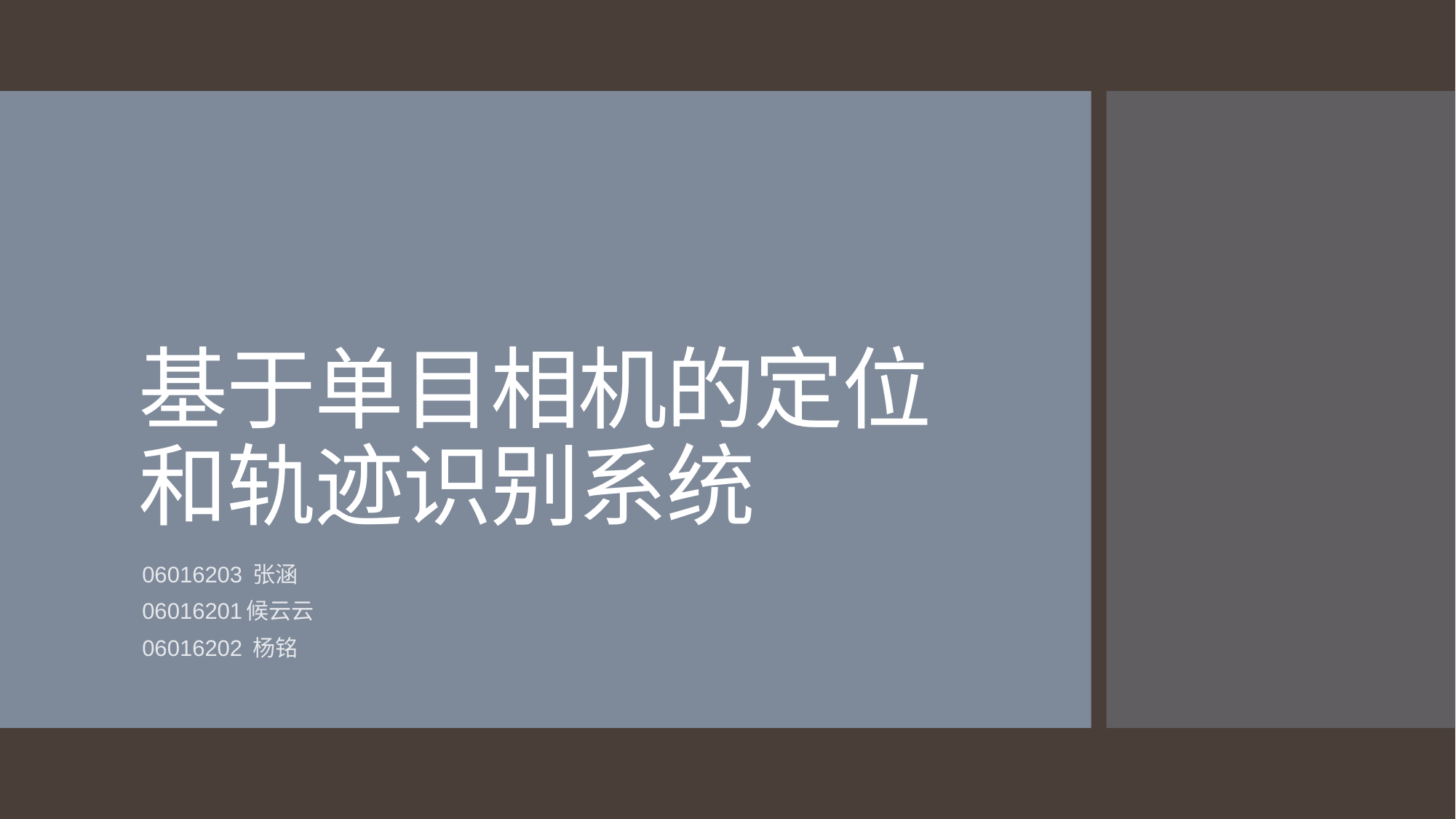

# 基于单目相机的定位和轨迹识别系统
06016203 张涵
06016201候云云
06016202 杨铭